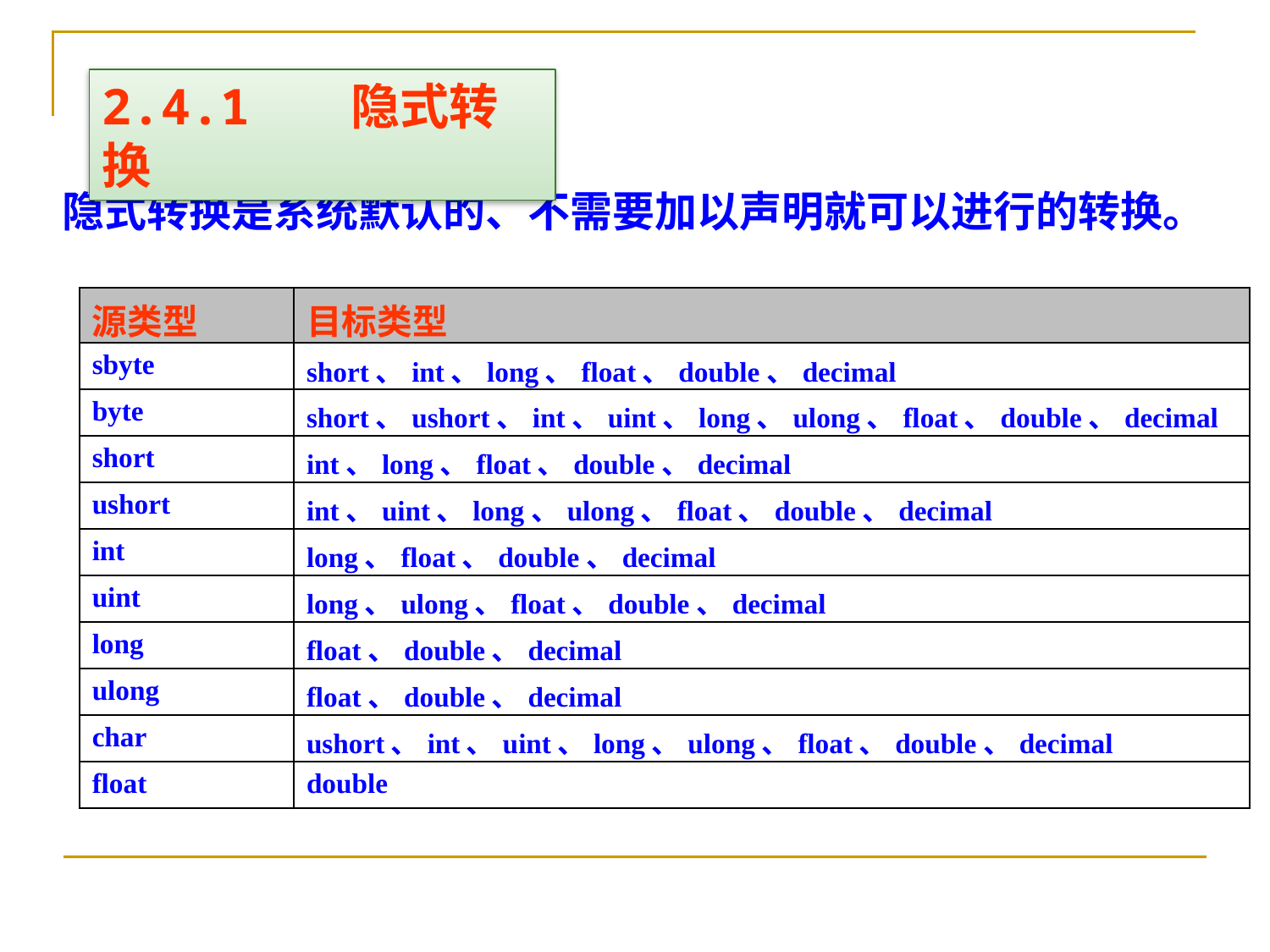

2.4.1   隐式转换
隐式转换是系统默认的、不需要加以声明就可以进行的转换。
| 源类型 | 目标类型 |
| --- | --- |
| sbyte | short、int、long、float、double、decimal |
| byte | short、ushort、int、uint、long、ulong、float、double、decimal |
| short | int、long、float、double、decimal |
| ushort | int、uint、long、ulong、float、double、decimal |
| int | long、float、double、decimal |
| uint | long、ulong、float、double、decimal |
| long | float、double、decimal |
| ulong | float、double、decimal |
| char | ushort、int、uint、long、ulong、float、double、decimal |
| float | double |